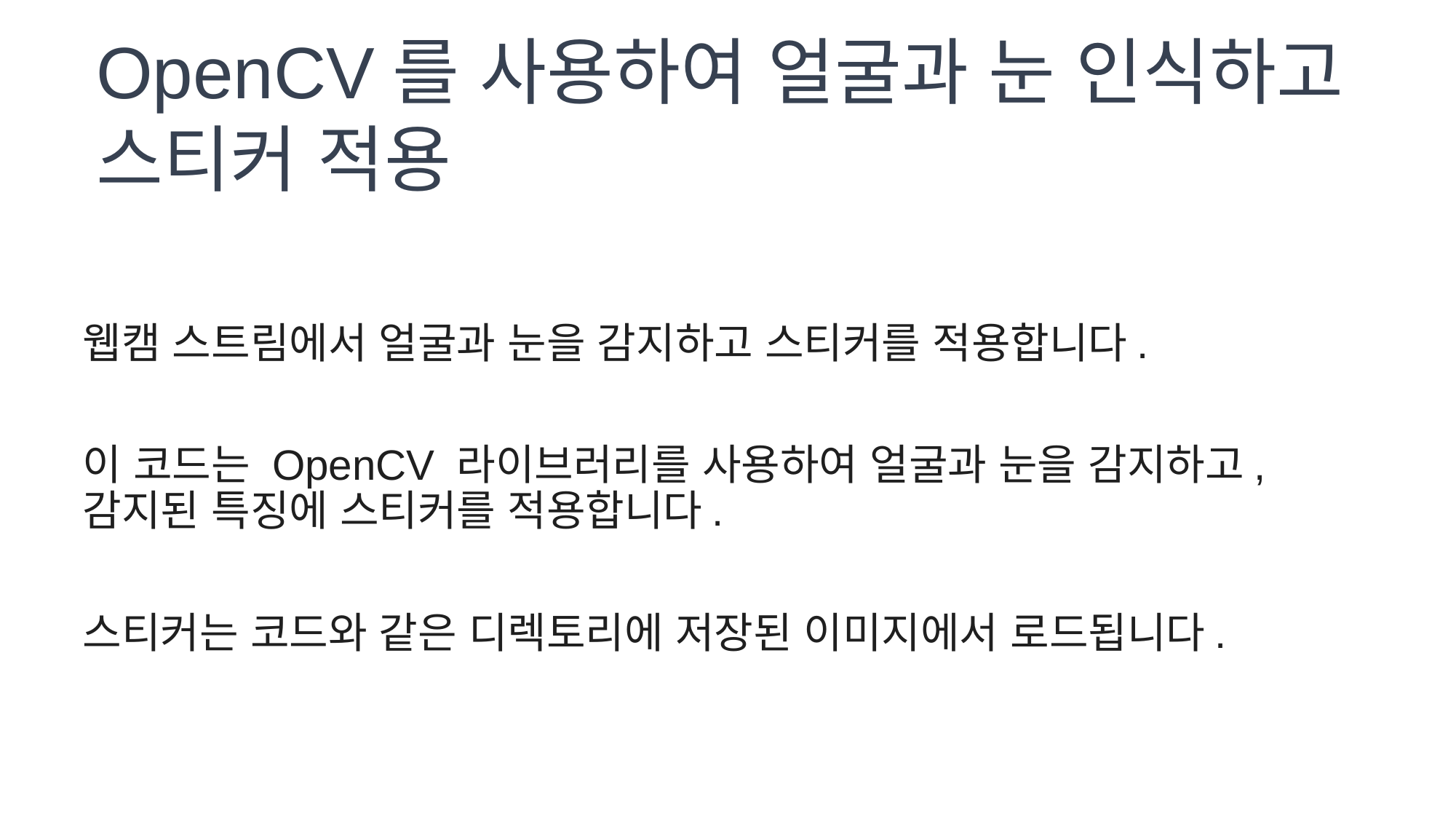

OpenCV를 사용하여 얼굴과 눈 인식하고
스티커 적용

웹캠 스트림에서 얼굴과 눈을 감지하고 스티커를 적용합니다.

이 코드는 OpenCV 라이브러리를 사용하여 얼굴과 눈을 감지하고, 감지된 특징에 스티커를 적용합니다.

스티커는 코드와 같은 디렉토리에 저장된 이미지에서 로드됩니다.